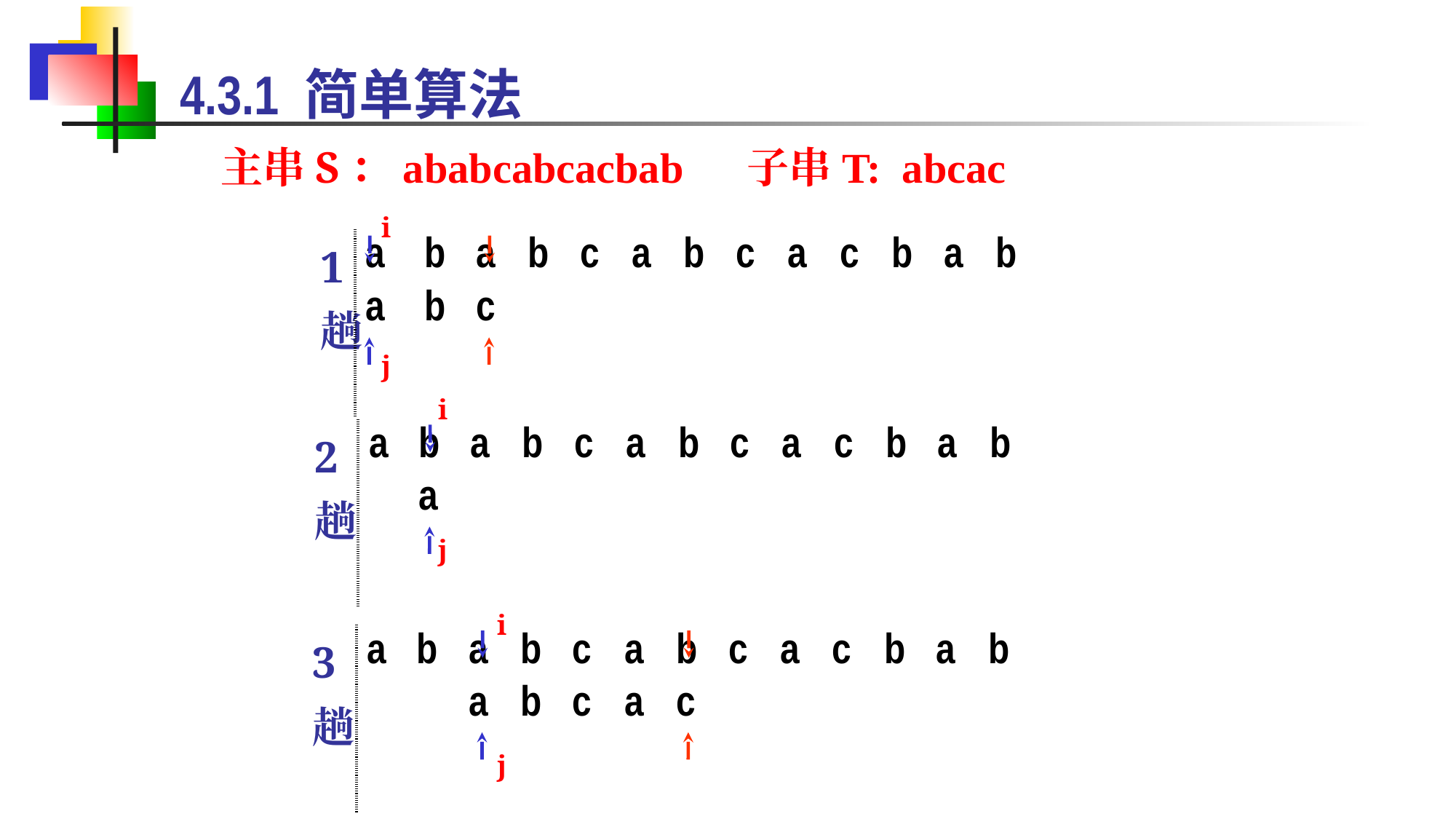

4.3.1 简单算法
主串S：ababcabcacbab     子串T:  abcac
i
| 1趟 | a | b | a | b | c | a | b | c | a | c | b | a | b |
| --- | --- | --- | --- | --- | --- | --- | --- | --- | --- | --- | --- | --- | --- |
|  | a | b | c |  |  |  |  |  |  |  |  |  |  |

j
i
| 2趟 | a | b | a | b | c | a | b | c | a | c | b | a | b |
| --- | --- | --- | --- | --- | --- | --- | --- | --- | --- | --- | --- | --- | --- |
|  |  | a |  |  |  |  |  |  |  |  |  |  |  |

j
i
| 3趟 | a | b | a | b | c | a | b | c | a | c | b | a | b |
| --- | --- | --- | --- | --- | --- | --- | --- | --- | --- | --- | --- | --- | --- |
|  |  |  | a | b | c | a | c |  |  |  |  |  |  |

j